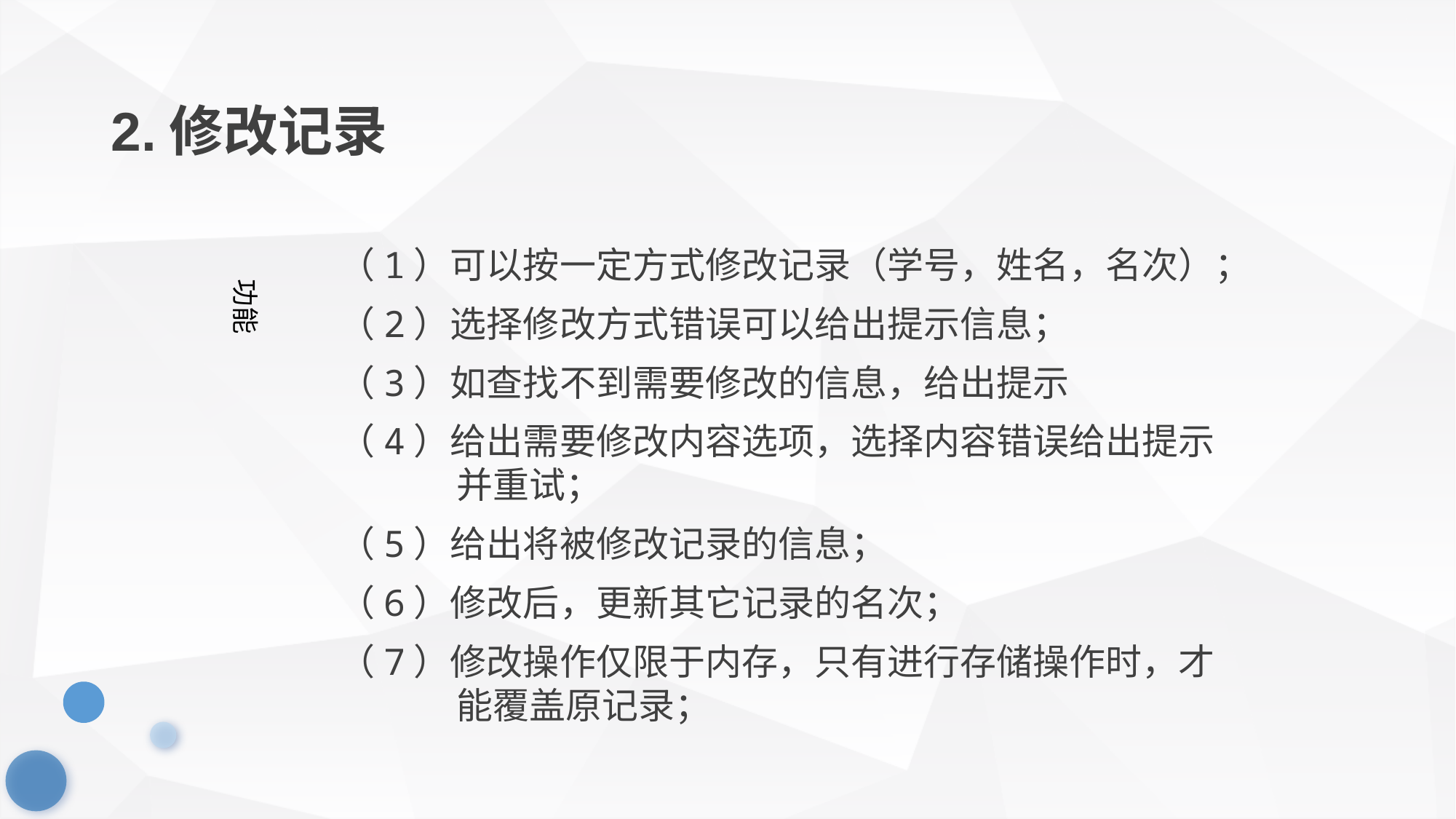

# 2.修改记录
（1）可以按一定方式修改记录（学号，姓名，名次）；
（2）选择修改方式错误可以给出提示信息；
（3）如查找不到需要修改的信息，给出提示
（4）给出需要修改内容选项，选择内容错误给出提示并重试；
（5）给出将被修改记录的信息；
（6）修改后，更新其它记录的名次；
（7）修改操作仅限于内存，只有进行存储操作时，才能覆盖原记录；

功能